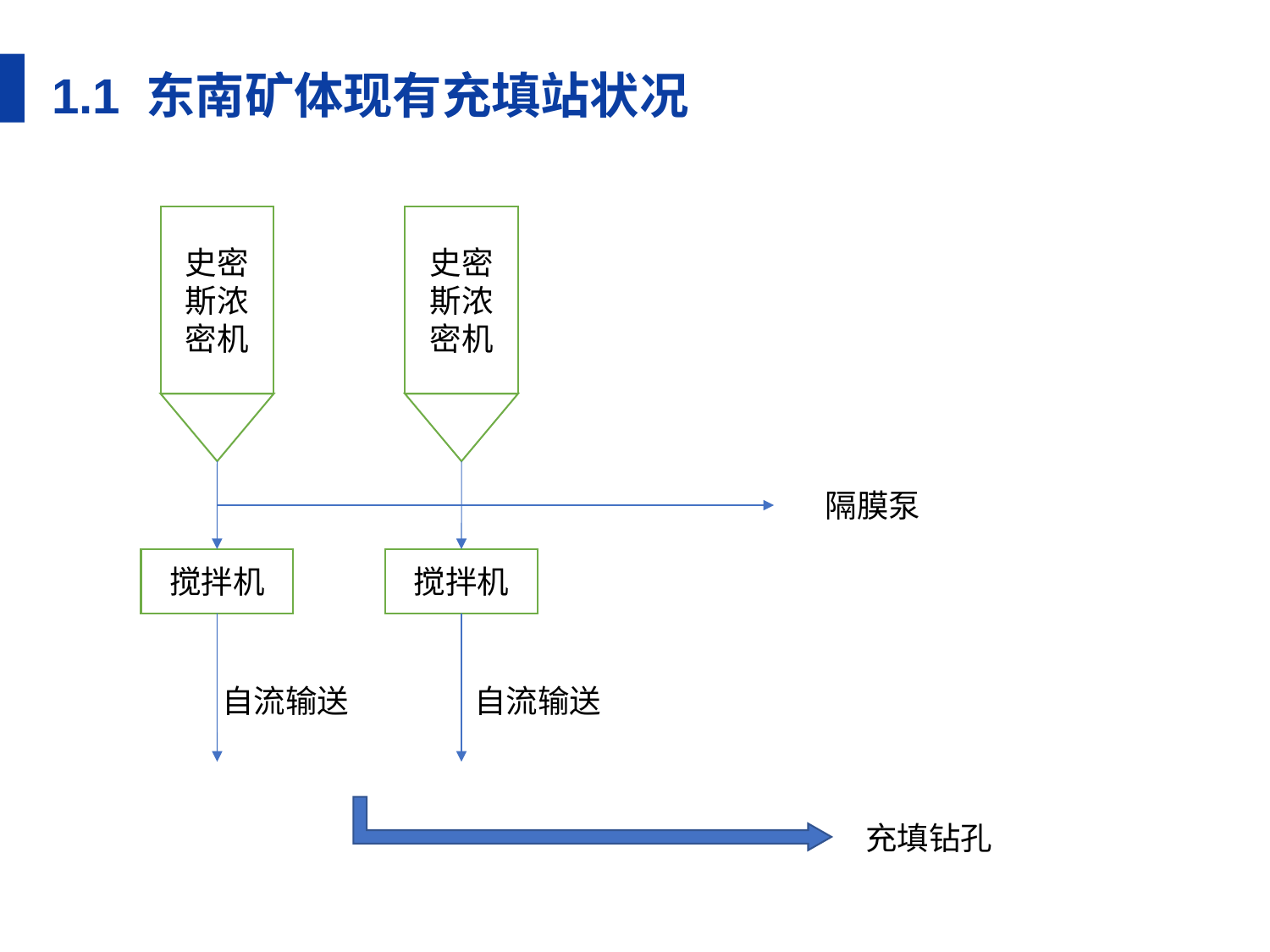

1.1 东南矿体现有充填站状况

史密斯浓密机

史密斯浓密机

隔膜泵
搅拌机
搅拌机

自流输送
自流输送
充填钻孔